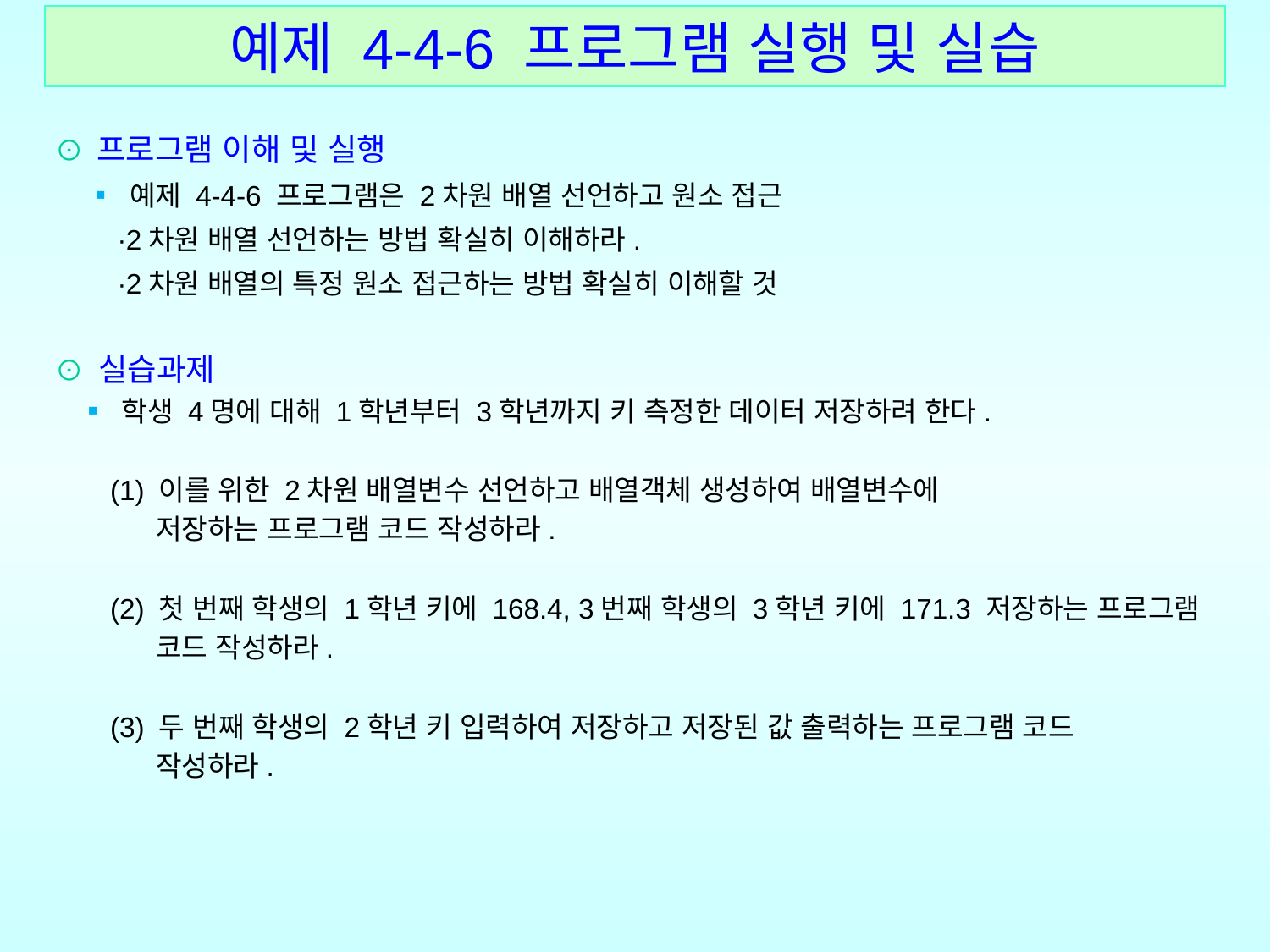

예제 4-4-6 프로그램 실행 및 실습
⊙ 프로그램 이해 및 실행
    ▪ 예제 4-4-6 프로그램은 2차원 배열 선언하고 원소 접근
        ∙2차원 배열 선언하는 방법 확실히 이해하라.
        ∙2차원 배열의 특정 원소 접근하는 방법 확실히 이해할 것

⊙ 실습과제
   ▪ 학생 4명에 대해 1학년부터 3학년까지 키 측정한 데이터 저장하려 한다.

       (1) 이를 위한 2차원 배열변수 선언하고 배열객체 생성하여 배열변수에
            저장하는 프로그램 코드 작성하라.

       (2) 첫 번째 학생의 1학년 키에 168.4, 3번째 학생의 3학년 키에 171.3 저장하는 프로그램
            코드 작성하라.

       (3) 두 번째 학생의 2학년 키 입력하여 저장하고 저장된 값 출력하는 프로그램 코드
            작성하라.